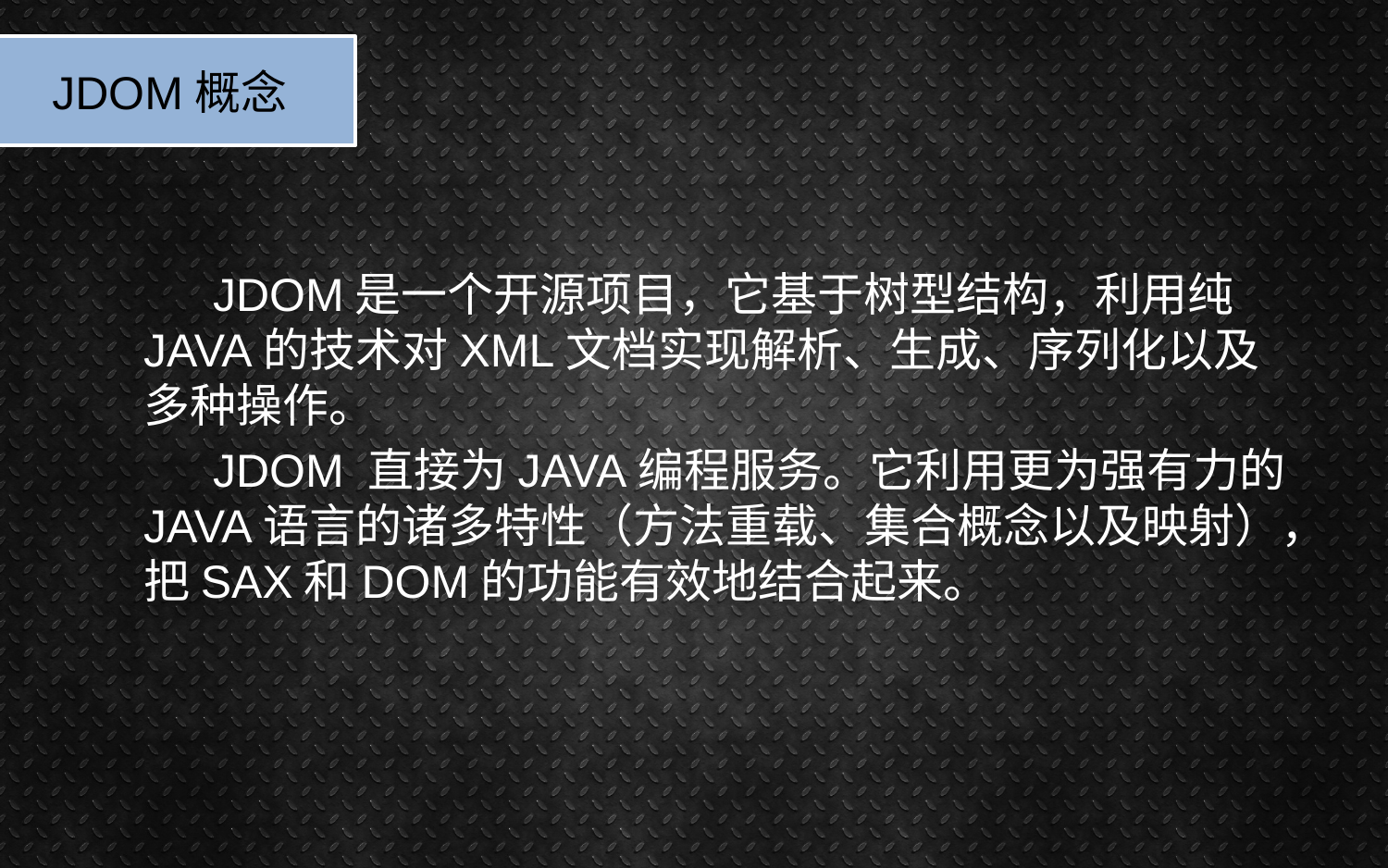

JDOM概念

JDOM是一个开源项目，它基于树型结构，利用纯JAVA的技术对XML文档实现解析、生成、序列化以及多种操作。
JDOM 直接为JAVA编程服务。它利用更为强有力的JAVA语言的诸多特性（方法重载、集合概念以及映射），把SAX和DOM的功能有效地结合起来。